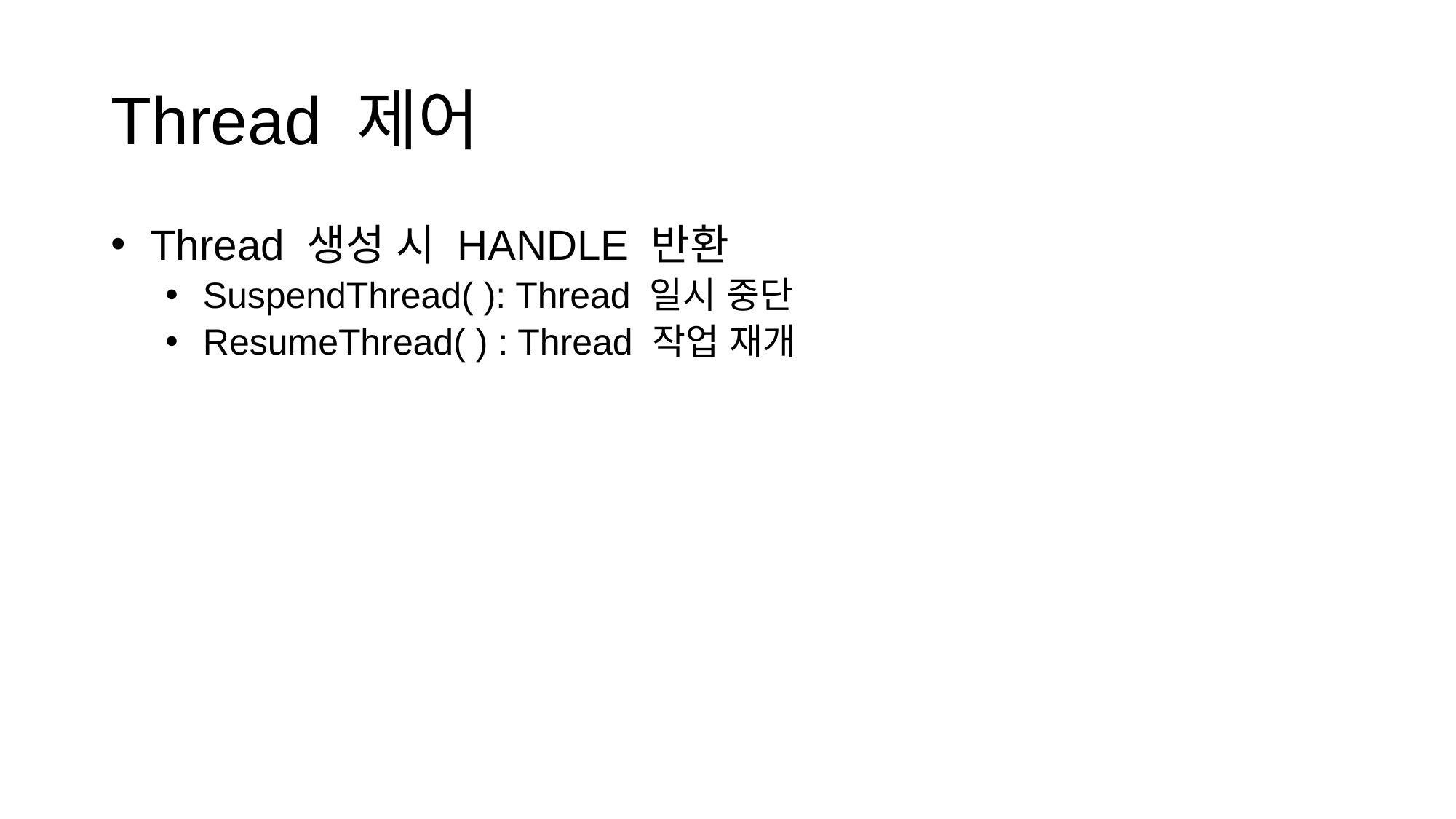

# Thread 제어
 Thread 생성 시 HANDLE 반환
 SuspendThread( ): Thread 일시 중단
 ResumeThread( ) : Thread 작업 재개